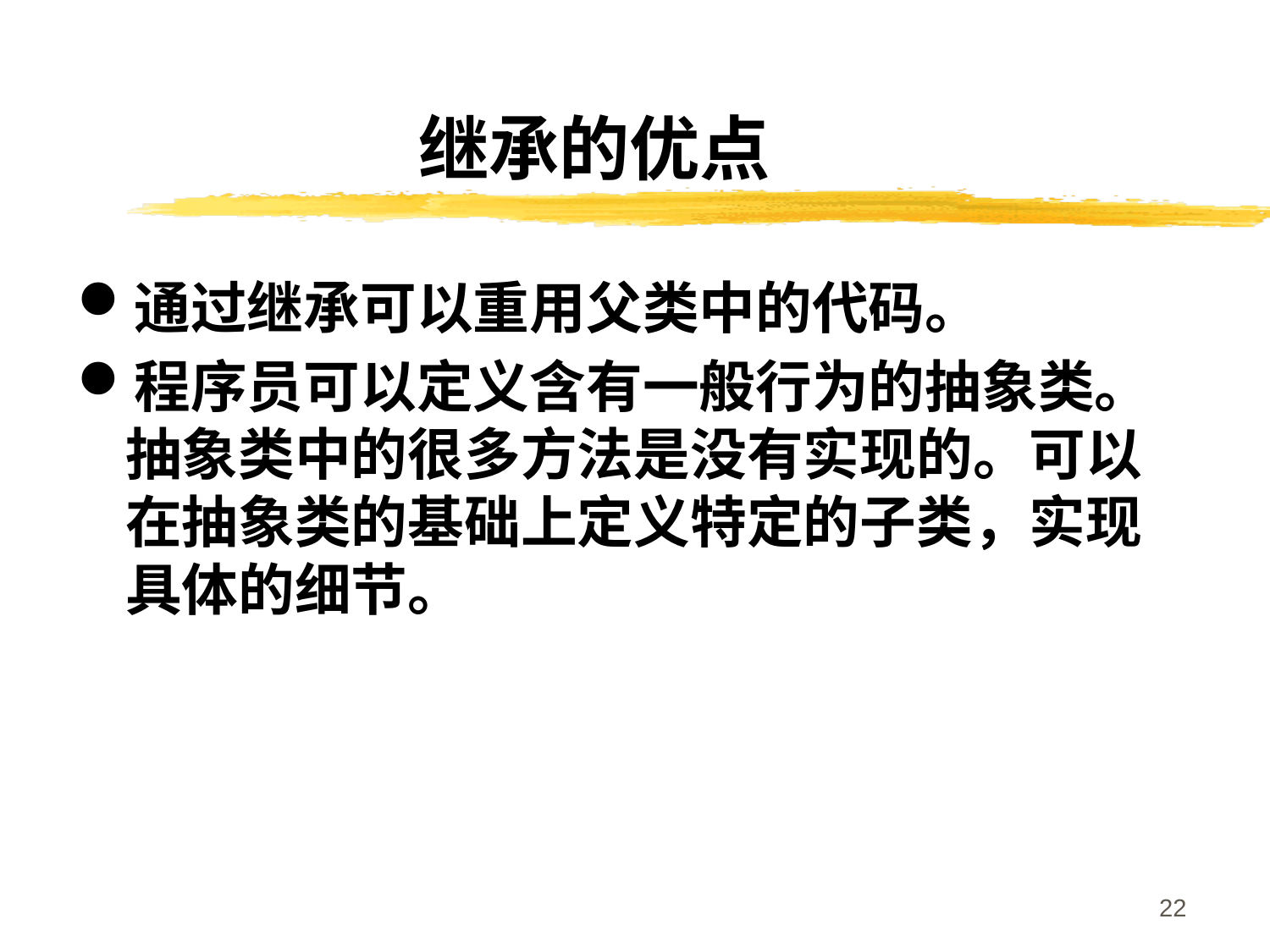

# 继承的优点
通过继承可以重用父类中的代码。
程序员可以定义含有一般行为的抽象类。抽象类中的很多方法是没有实现的。可以在抽象类的基础上定义特定的子类，实现具体的细节。
22